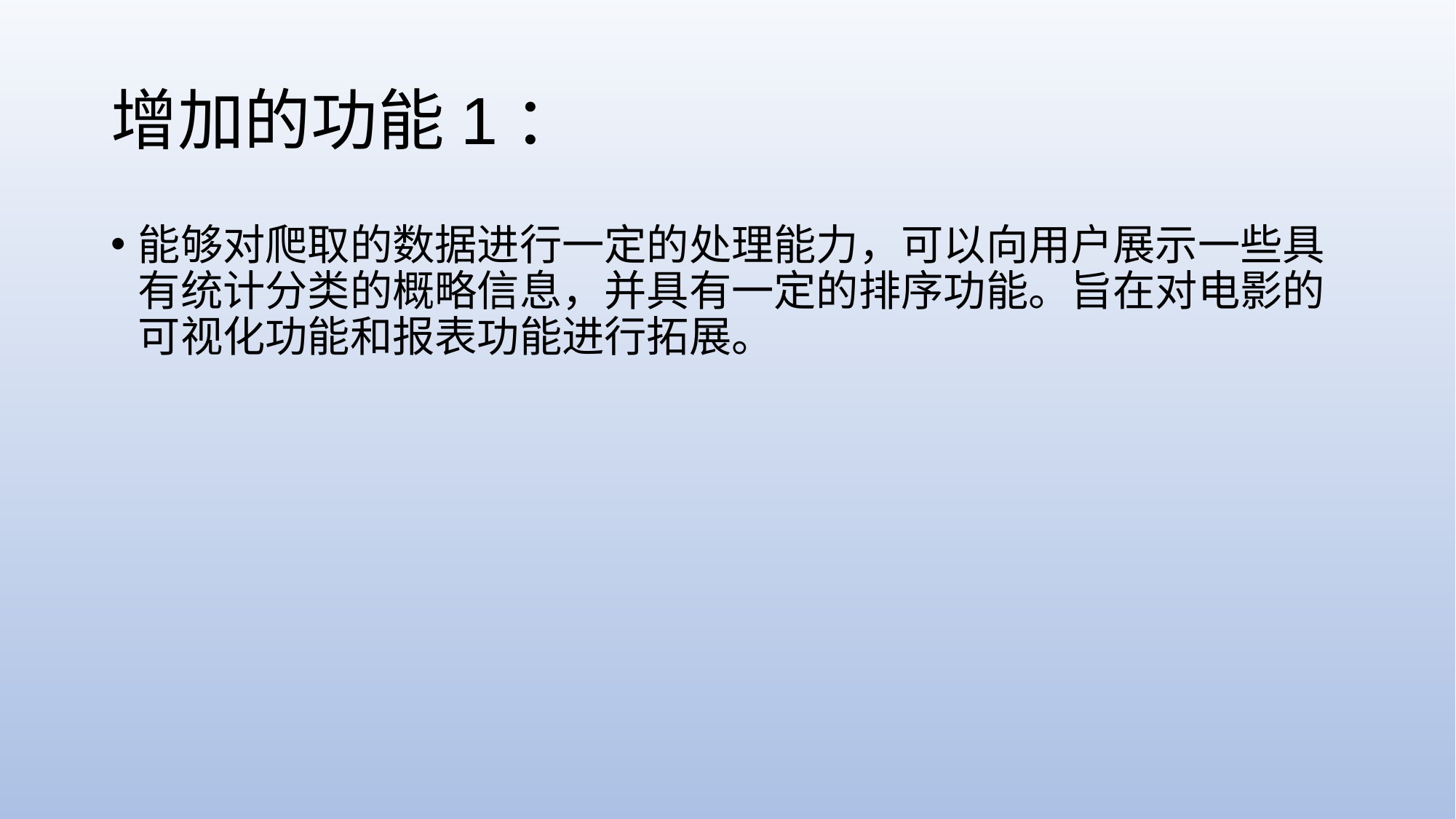

# 增加的功能1：
能够对爬取的数据进行一定的处理能力，可以向用户展示一些具有统计分类的概略信息，并具有一定的排序功能。旨在对电影的可视化功能和报表功能进行拓展。